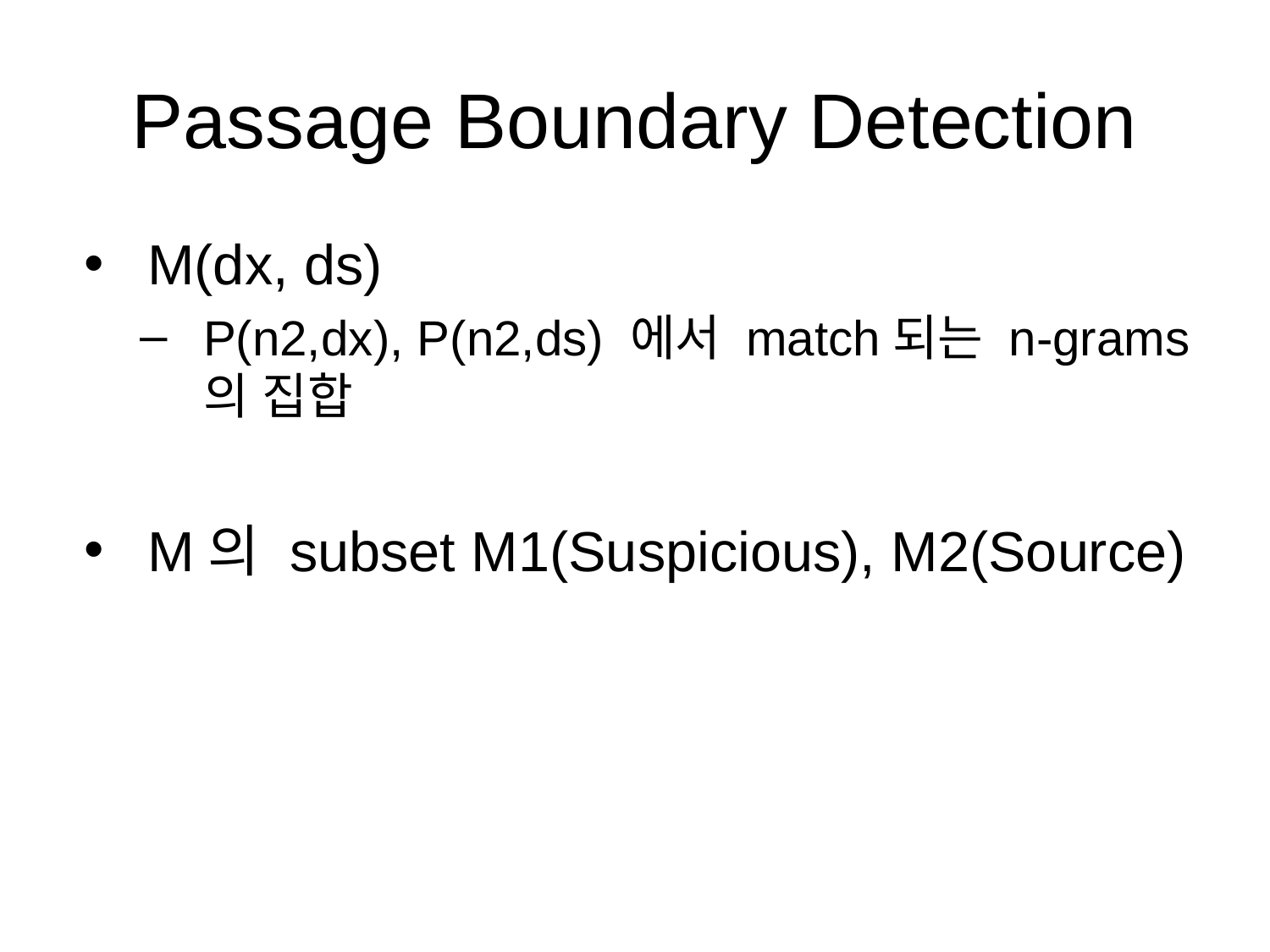

# Passage Boundary Detection
M(dx, ds)
P(n2,dx), P(n2,ds) 에서 match되는 n-grams의 집합

M의 subset M1(Suspicious), M2(Source)